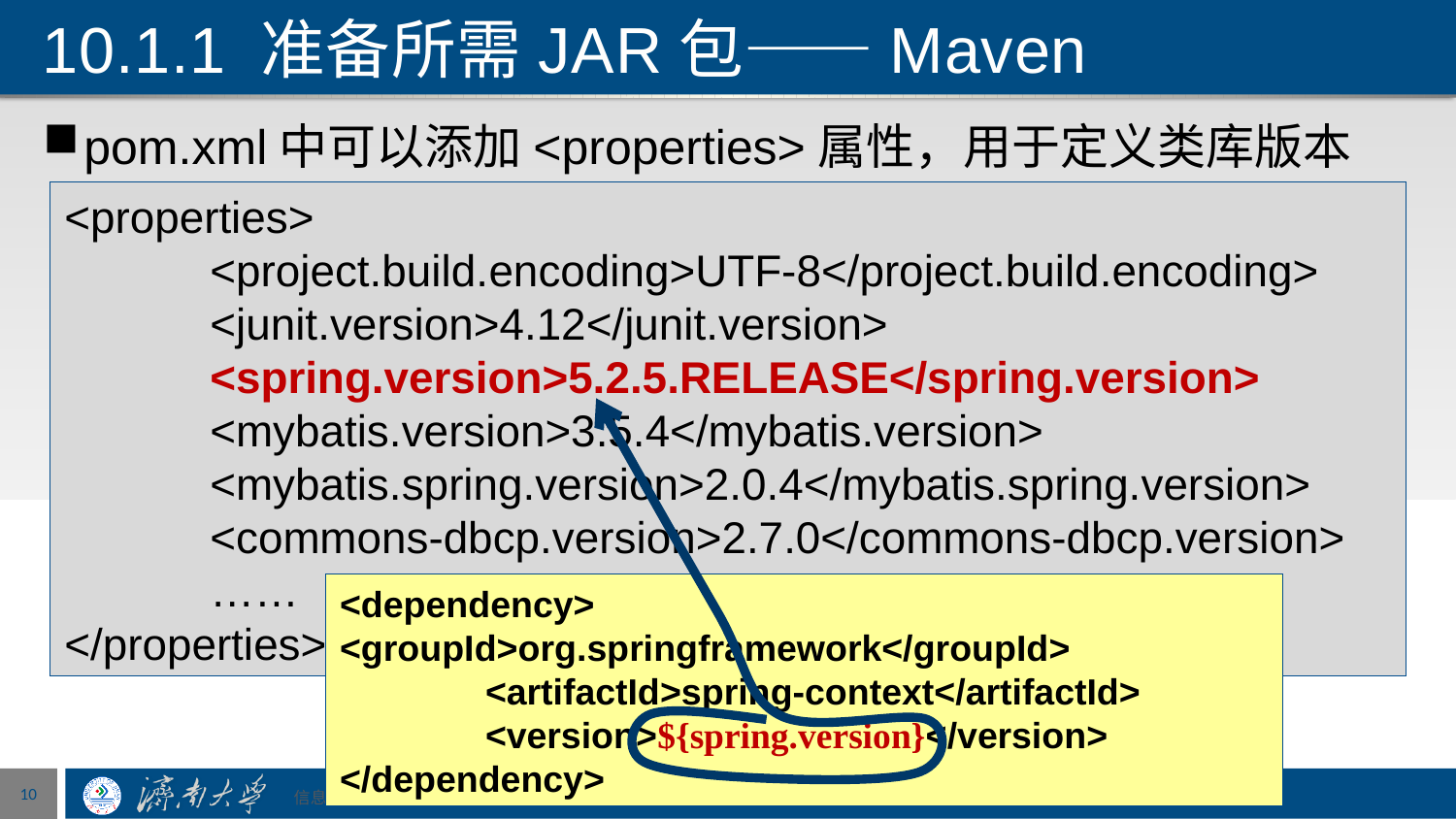

# 10.1.1 准备所需JAR包——Maven
pom.xml中可以添加<properties>属性，用于定义类库版本
<properties>
	<project.build.encoding>UTF-8</project.build.encoding>
	<junit.version>4.12</junit.version>
	<spring.version>5.2.5.RELEASE</spring.version>
	<mybatis.version>3.5.4</mybatis.version>
	<mybatis.spring.version>2.0.4</mybatis.spring.version>
	<commons-dbcp.version>2.7.0</commons-dbcp.version>
	……
</properties>

<dependency>			<groupId>org.springframework</groupId>
	<artifactId>spring-context</artifactId>		<version>${spring.version}</version>
</dependency>